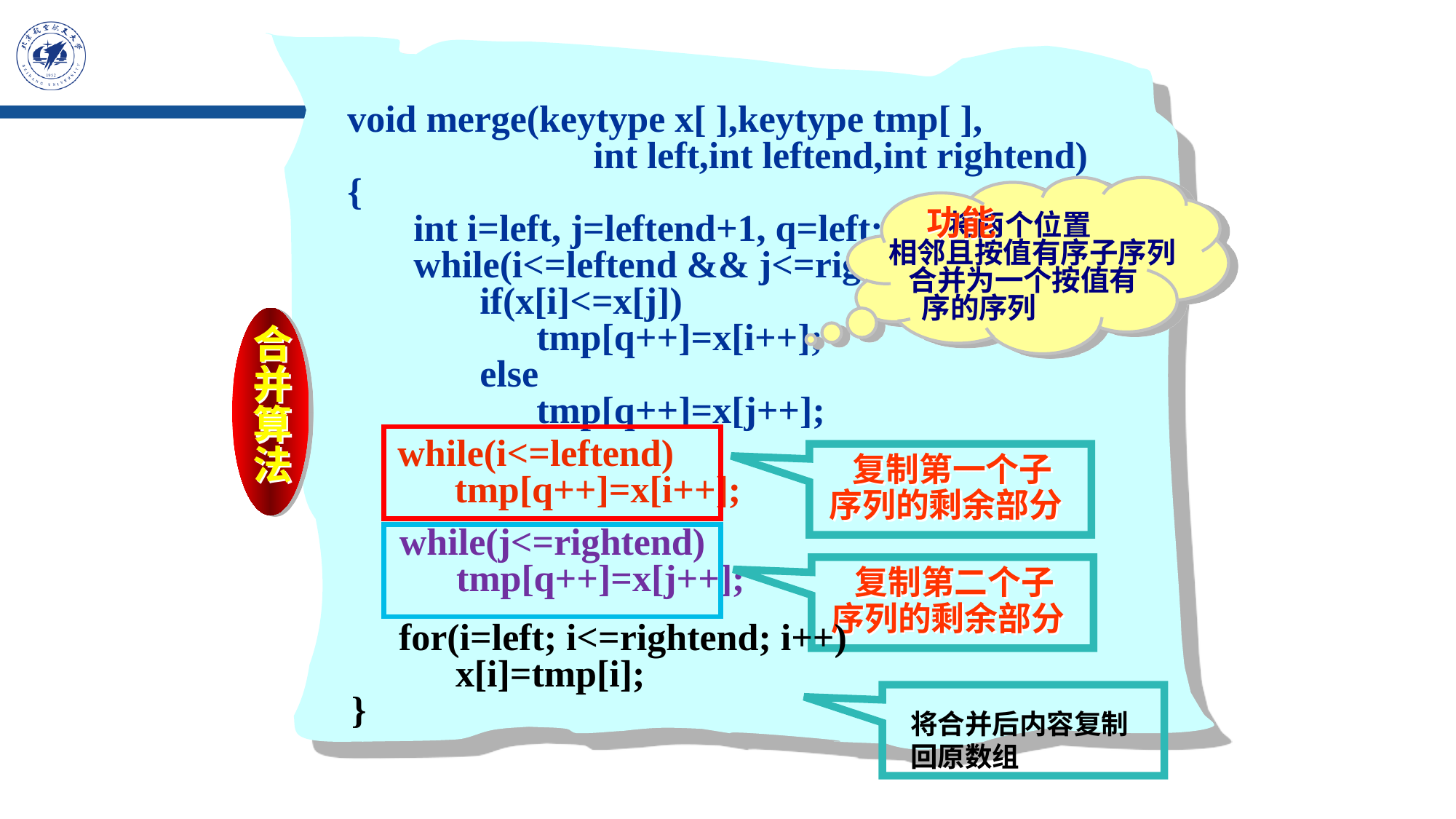

void merge(keytype x[ ],keytype tmp[ ],
                          int left,int leftend,int rightend)
{
       int i=left, j=leftend+1, q=left;
       while(i<=leftend && j<=rightend)
              if(x[i]<=x[j])
                    tmp[q++]=x[i++];
              else
                    tmp[q++]=x[j++];

功能
        将两个位置
相邻且按值有序子序列
  合并为一个按值有
    序的序列

合
并
算
法

  复制第一个子
序列的剩余部分
while(i<=leftend)
      tmp[q++]=x[i++];
     while(j<=rightend)
           tmp[q++]=x[j++];

  复制第二个子
序列的剩余部分
     for(i=left; i<=rightend; i++)
           x[i]=tmp[i];
}

将合并后内容复制回原数组